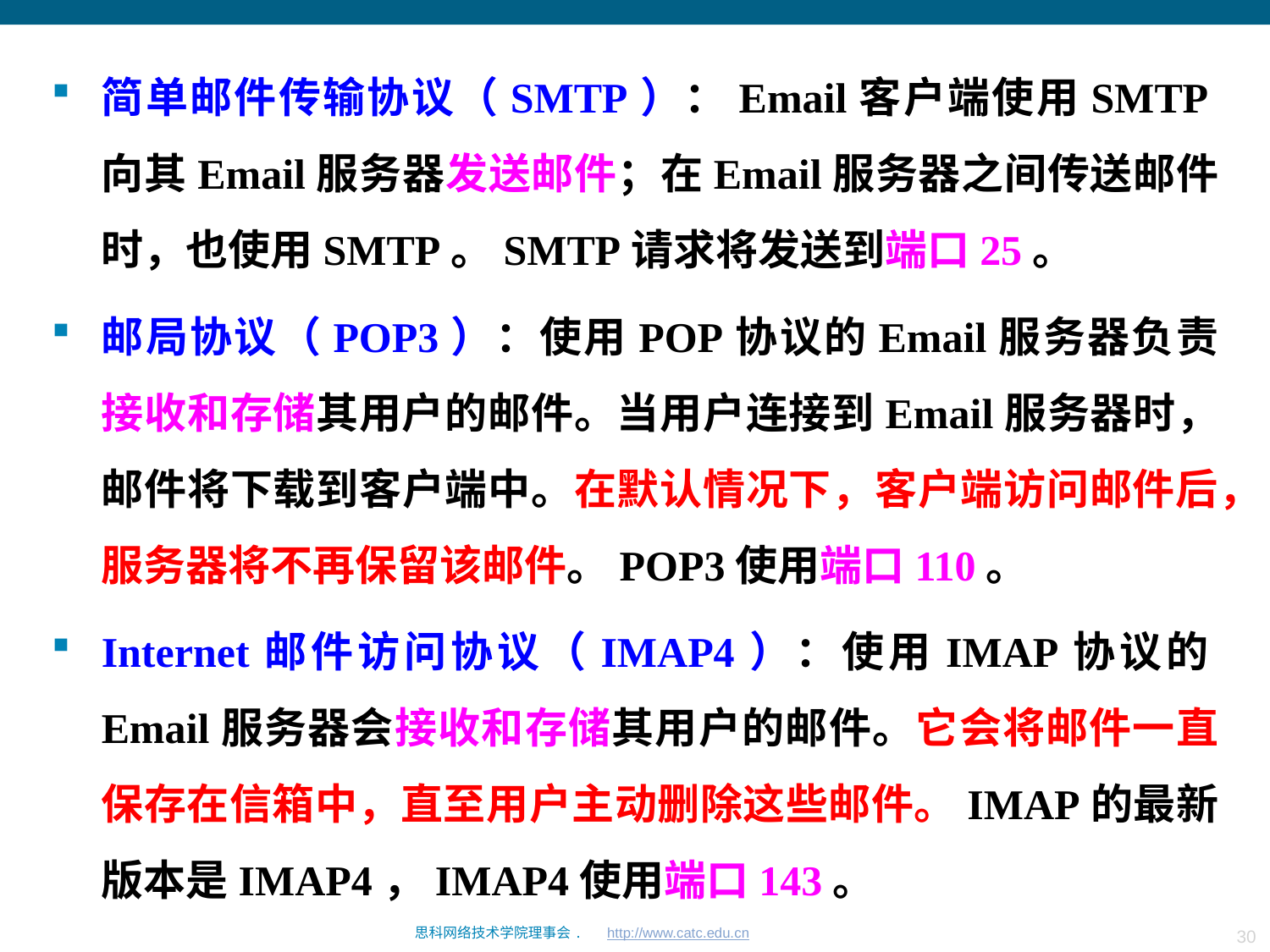

简单邮件传输协议（SMTP）：Email客户端使用SMTP向其Email服务器发送邮件；在Email服务器之间传送邮件时，也使用SMTP。SMTP请求将发送到端口25。
邮局协议（POP3）：使用POP协议的Email服务器负责接收和存储其用户的邮件。当用户连接到Email服务器时，邮件将下载到客户端中。在默认情况下，客户端访问邮件后，服务器将不再保留该邮件。POP3使用端口110。
Internet邮件访问协议（IMAP4）：使用IMAP协议的Email服务器会接收和存储其用户的邮件。它会将邮件一直保存在信箱中，直至用户主动删除这些邮件。IMAP的最新版本是IMAP4，IMAP4使用端口143。